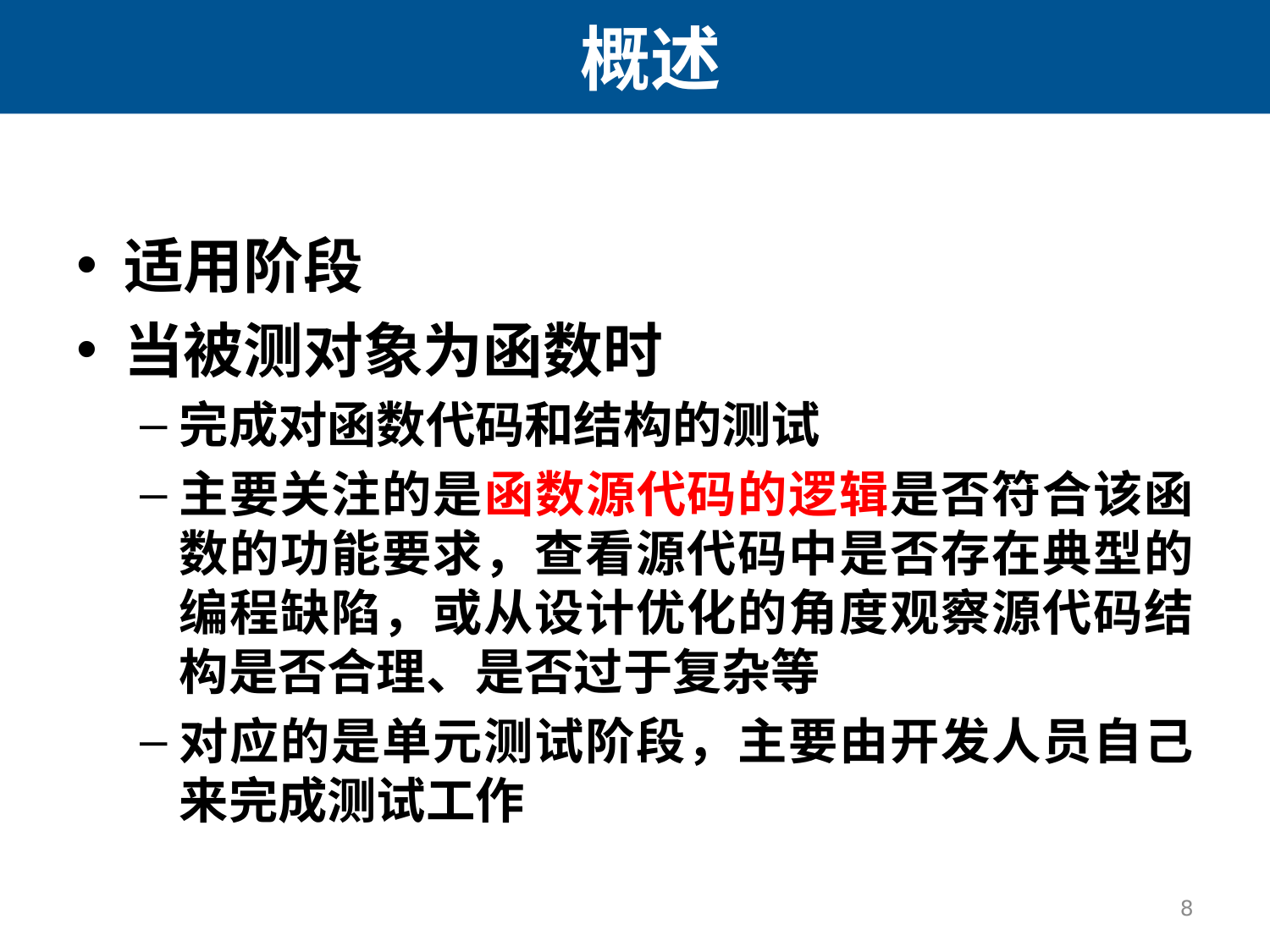

# 概述
适用阶段
当被测对象为函数时
完成对函数代码和结构的测试
主要关注的是函数源代码的逻辑是否符合该函数的功能要求，查看源代码中是否存在典型的编程缺陷，或从设计优化的角度观察源代码结构是否合理、是否过于复杂等
对应的是单元测试阶段，主要由开发人员自己来完成测试工作
8